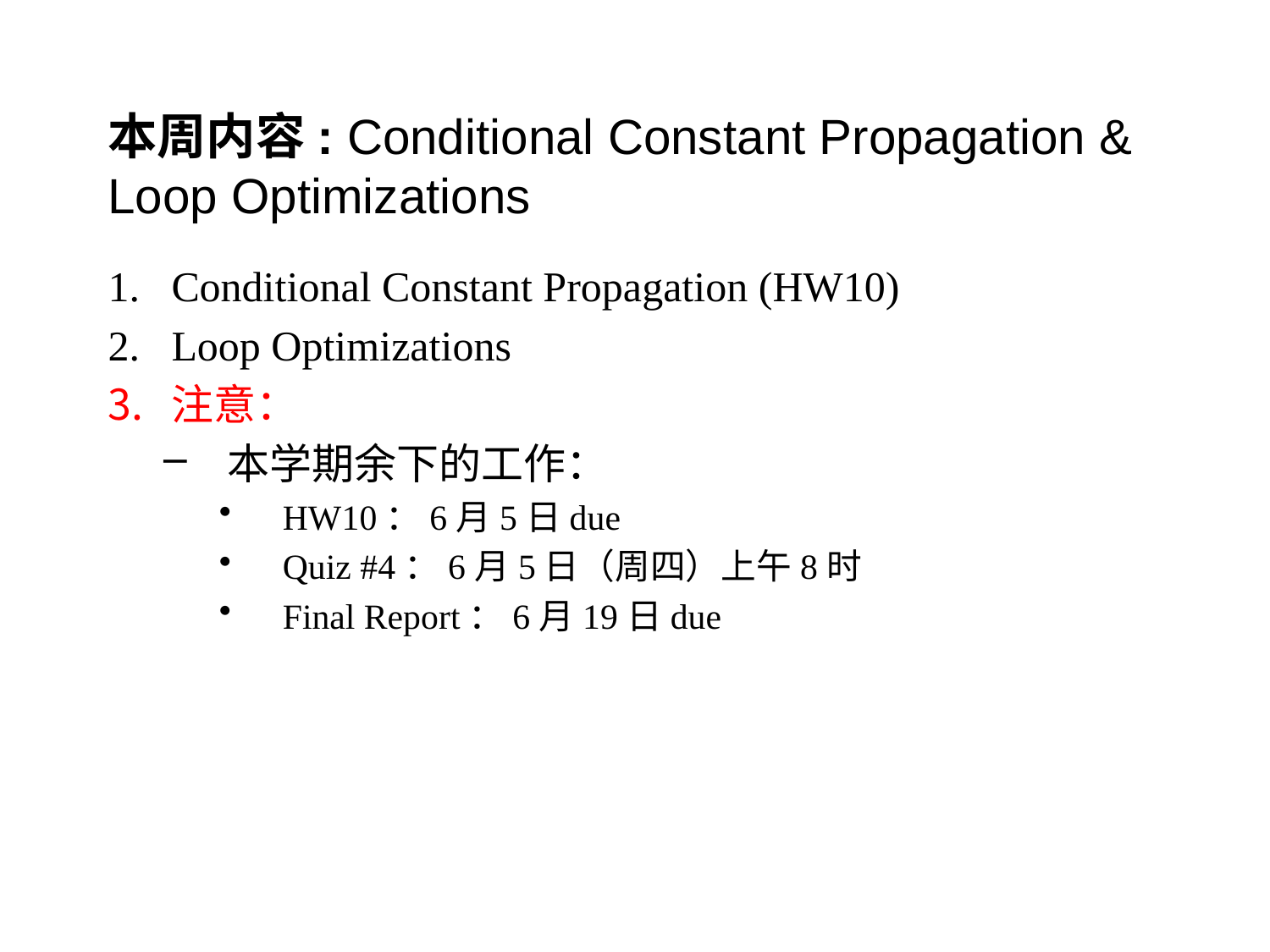

# 本周内容: Conditional Constant Propagation & Loop Optimizations
Conditional Constant Propagation (HW10)
Loop Optimizations
注意：
本学期余下的工作：
HW10：6月5日due
Quiz #4：6月5日（周四）上午8时
Final Report：6月19日due